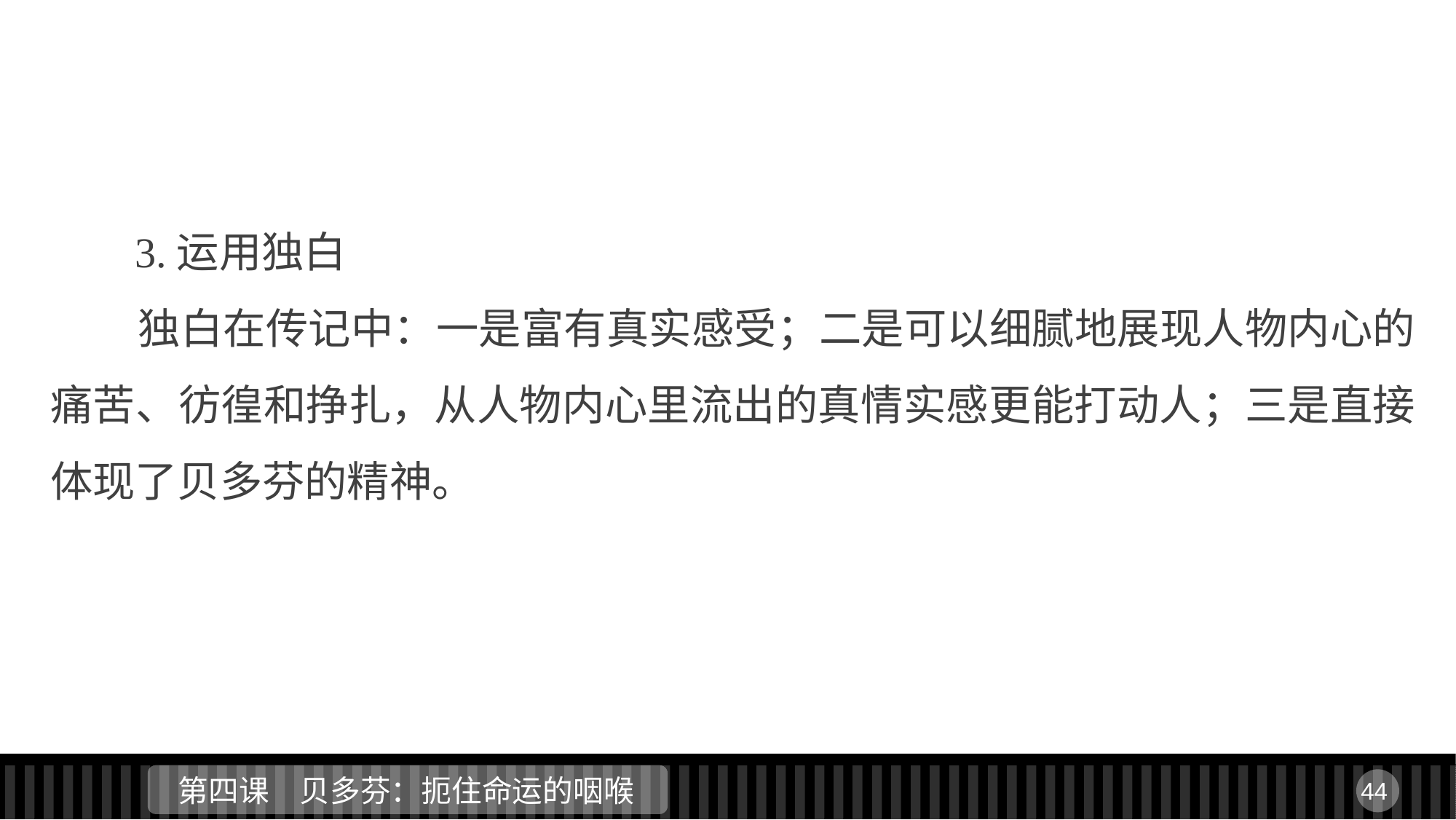

3.运用独白
        独白在传记中：一是富有真实感受；二是可以细腻地展现人物内心的痛苦、彷徨和挣扎，从人物内心里流出的真情实感更能打动人；三是直接体现了贝多芬的精神。